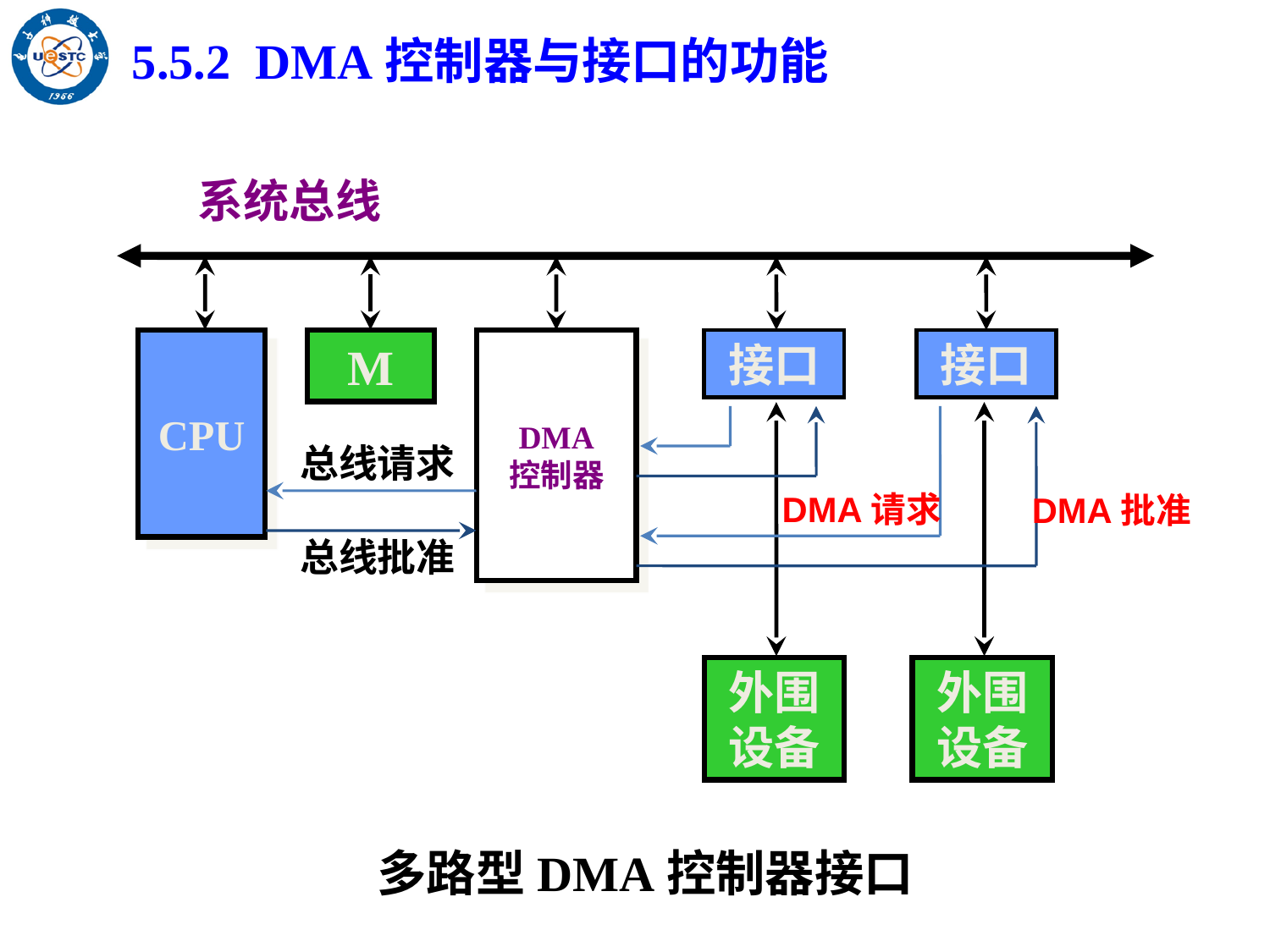

5.5.2  DMA控制器与接口的功能
系统总线

CPU

M
DMA
控制器
接口
接口

总线请求

DMA请求
DMA批准

总线批准

外围设备
外围设备
多路型DMA控制器接口